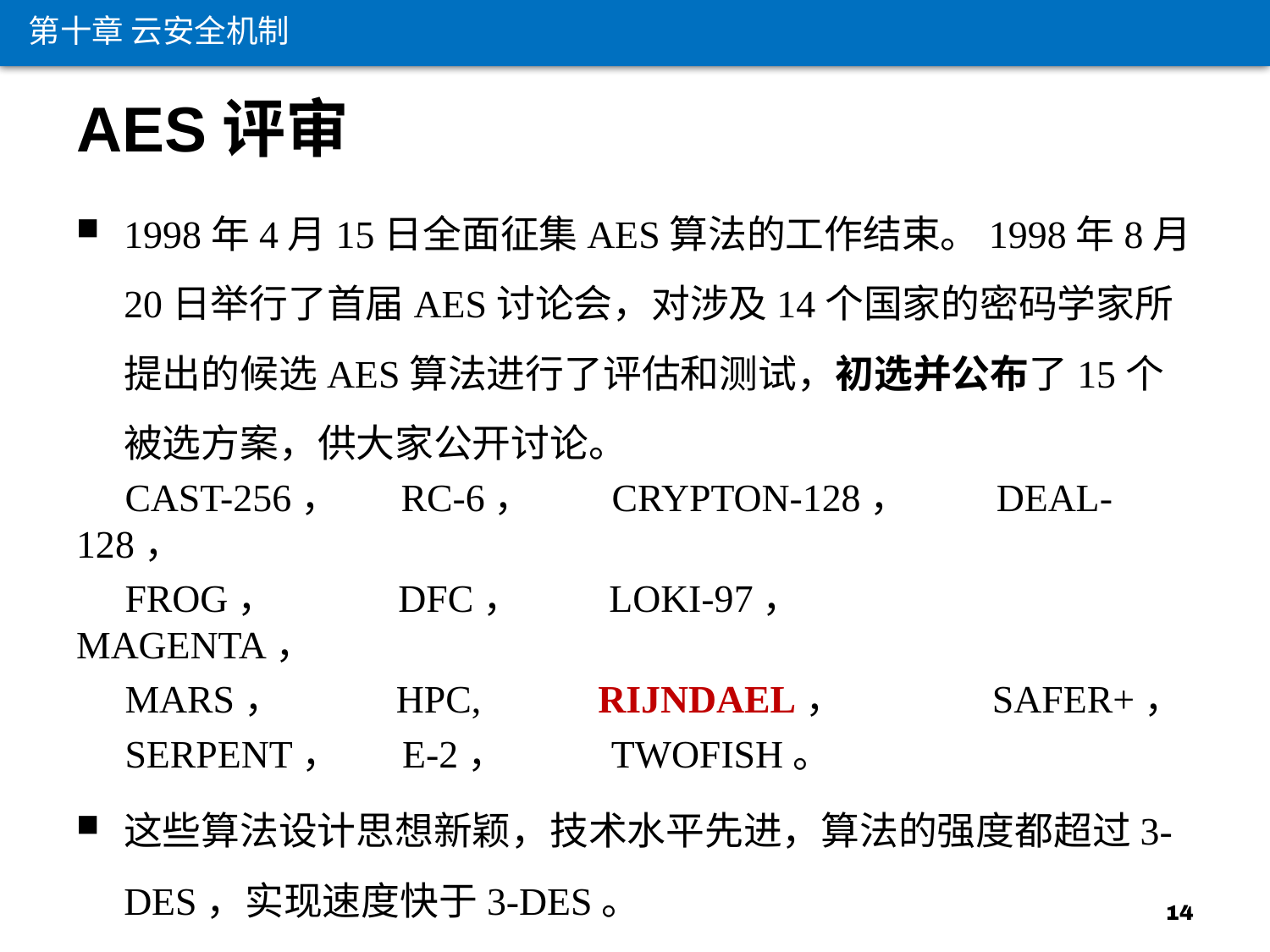

第十章 云安全机制
AES评审
1998年4月15日全面征集AES算法的工作结束。1998年8月20日举行了首届AES讨论会，对涉及14个国家的密码学家所提出的候选AES算法进行了评估和测试，初选并公布了15个被选方案，供大家公开讨论。
     CAST-256，      RC-6，        CRYPTON-128，         DEAL-128，
     FROG，             DFC，         LOKI-97，                    MAGENTA，
     MARS，            HPC,            RIJNDAEL，                SAFER+，
     SERPENT，      E-2，           TWOFISH。
这些算法设计思想新颖，技术水平先进，算法的强度都超过3-DES，实现速度快于3-DES。
14